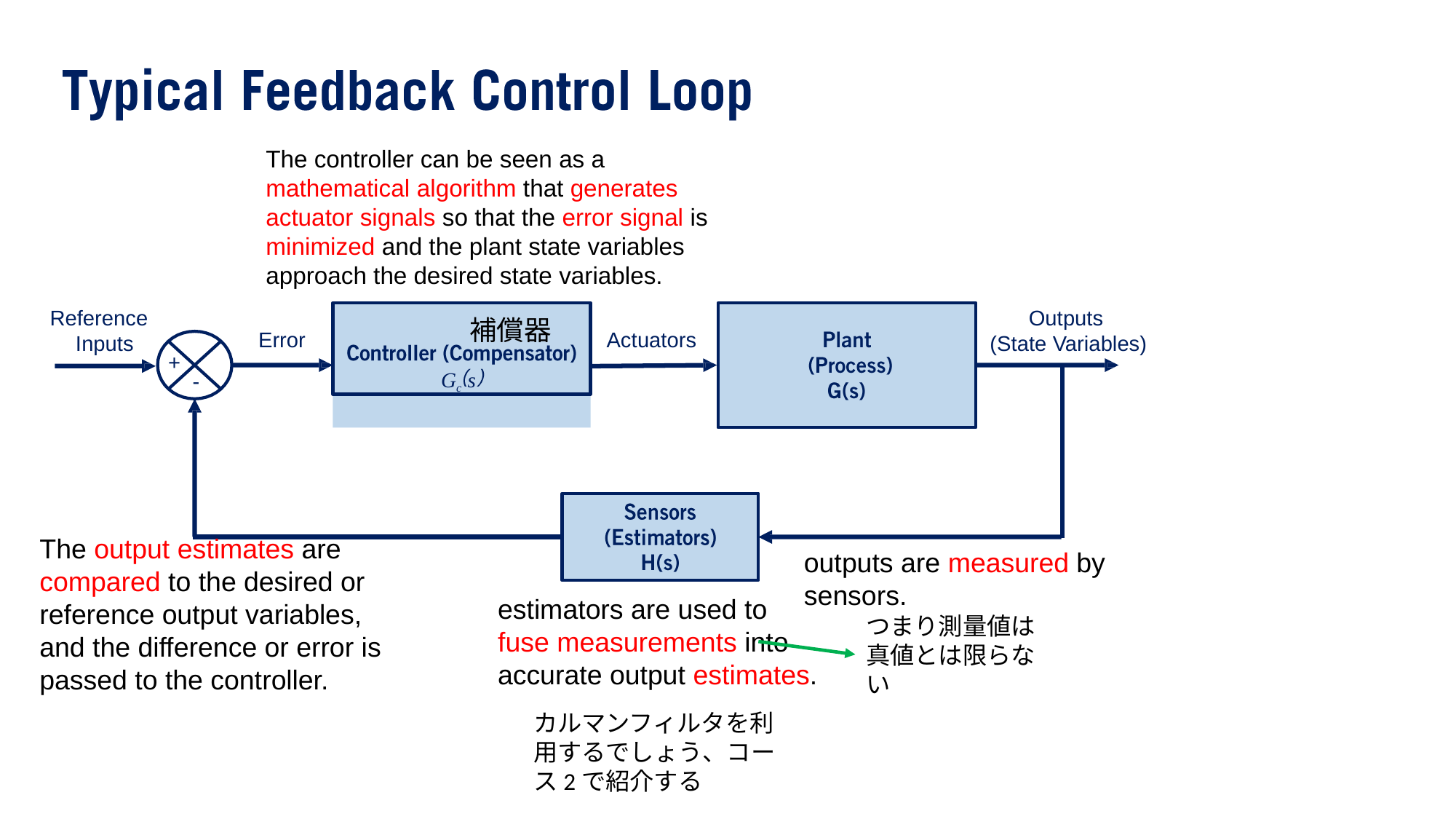

The controller can be seen as a mathematical algorithm that generates actuator signals so that the error signal is minimized and the plant state variables approach the desired state variables.

Gc  s

Reference  Inputs
Outputs  (State Variables)
補償器
Error
Actuators

+

-

The output estimates are compared to the desired or reference output variables, and the difference or error is passed to the controller.

outputs are measured by sensors.

estimators are used to fuse measurements into accurate output estimates.
つまり測量値は真値とは限らない
カルマンフィルタを利用するでしょう、コース2で紹介する